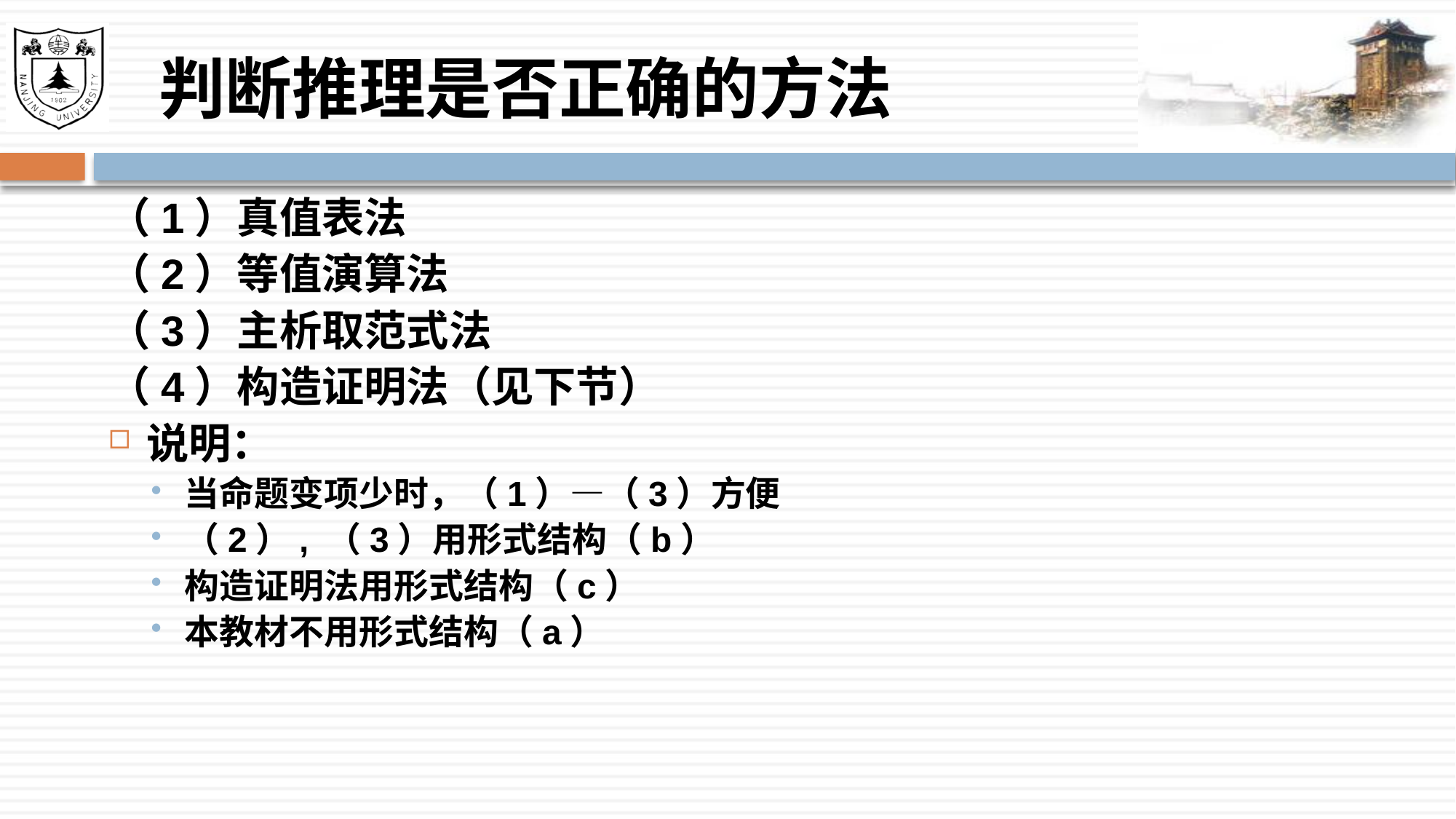

# 判断推理是否正确的方法
（1）真值表法
（2）等值演算法
（3）主析取范式法
（4）构造证明法（见下节）
说明：
当命题变项少时，（1）—（3）方便
（2）, （3）用形式结构（b）
构造证明法用形式结构（c）
本教材不用形式结构（a）